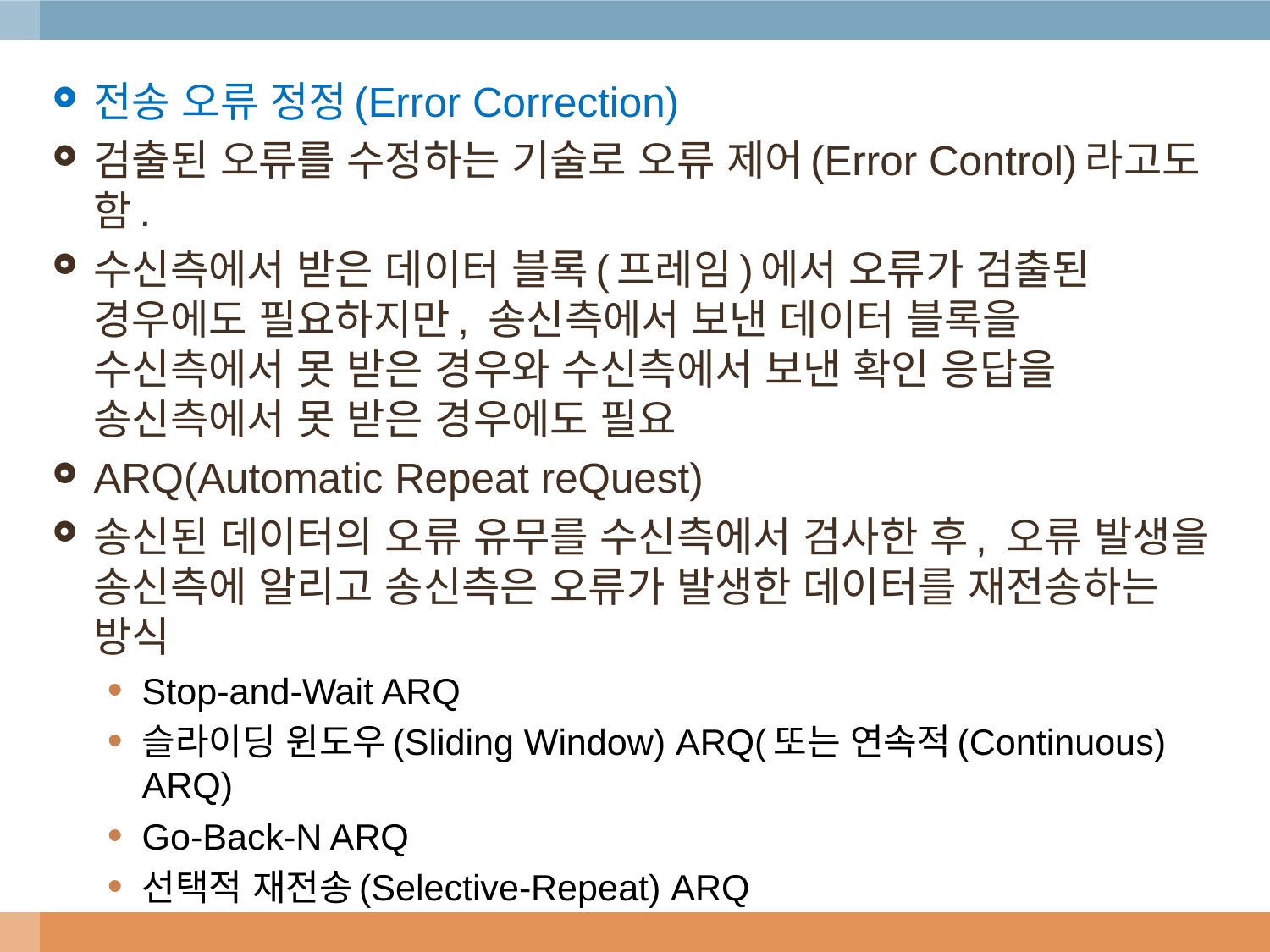

전송 오류 정정(Error Correction)
검출된 오류를 수정하는 기술로 오류 제어(Error Control)라고도 함.
수신측에서 받은 데이터 블록(프레임)에서 오류가 검출된 경우에도 필요하지만, 송신측에서 보낸 데이터 블록을 수신측에서 못 받은 경우와 수신측에서 보낸 확인 응답을 송신측에서 못 받은 경우에도 필요
ARQ(Automatic Repeat reQuest)
송신된 데이터의 오류 유무를 수신측에서 검사한 후, 오류 발생을 송신측에 알리고 송신측은 오류가 발생한 데이터를 재전송하는 방식
Stop-and-Wait ARQ
슬라이딩 윈도우(Sliding Window) ARQ(또는 연속적(Continuous) ARQ)
Go-Back-N ARQ
선택적 재전송(Selective-Repeat) ARQ